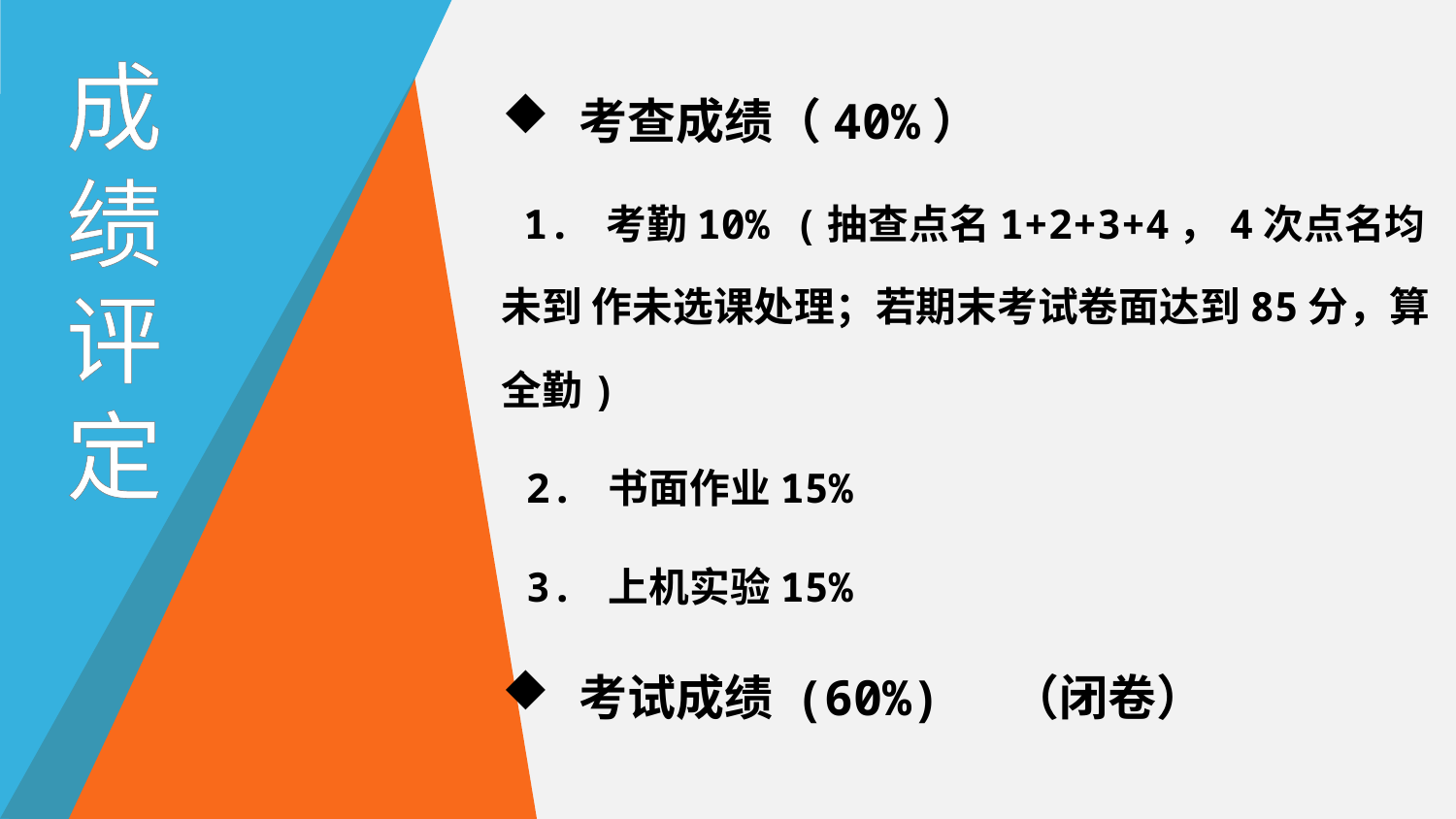

成绩评定
 考查成绩（40%）
 1. 考勤10% (抽查点名1+2+3+4，4次点名均未到 作未选课处理；若期末考试卷面达到85分，算全勤)
 2. 书面作业15%
 3. 上机实验15%
 考试成绩 (60%)  （闭卷）